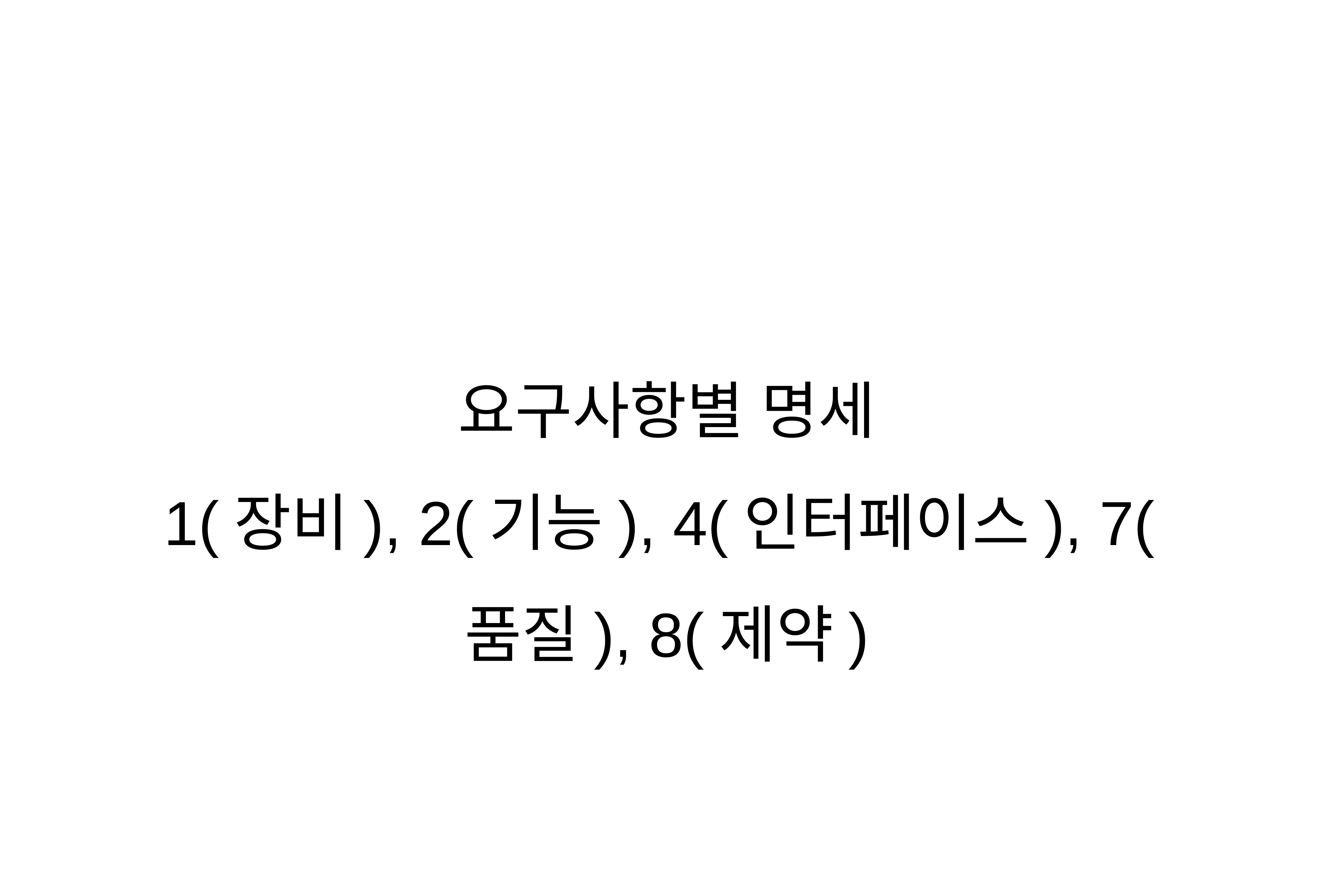

요구사항별 명세
1(장비), 2(기능), 4(인터페이스), 7(품질), 8(제약)